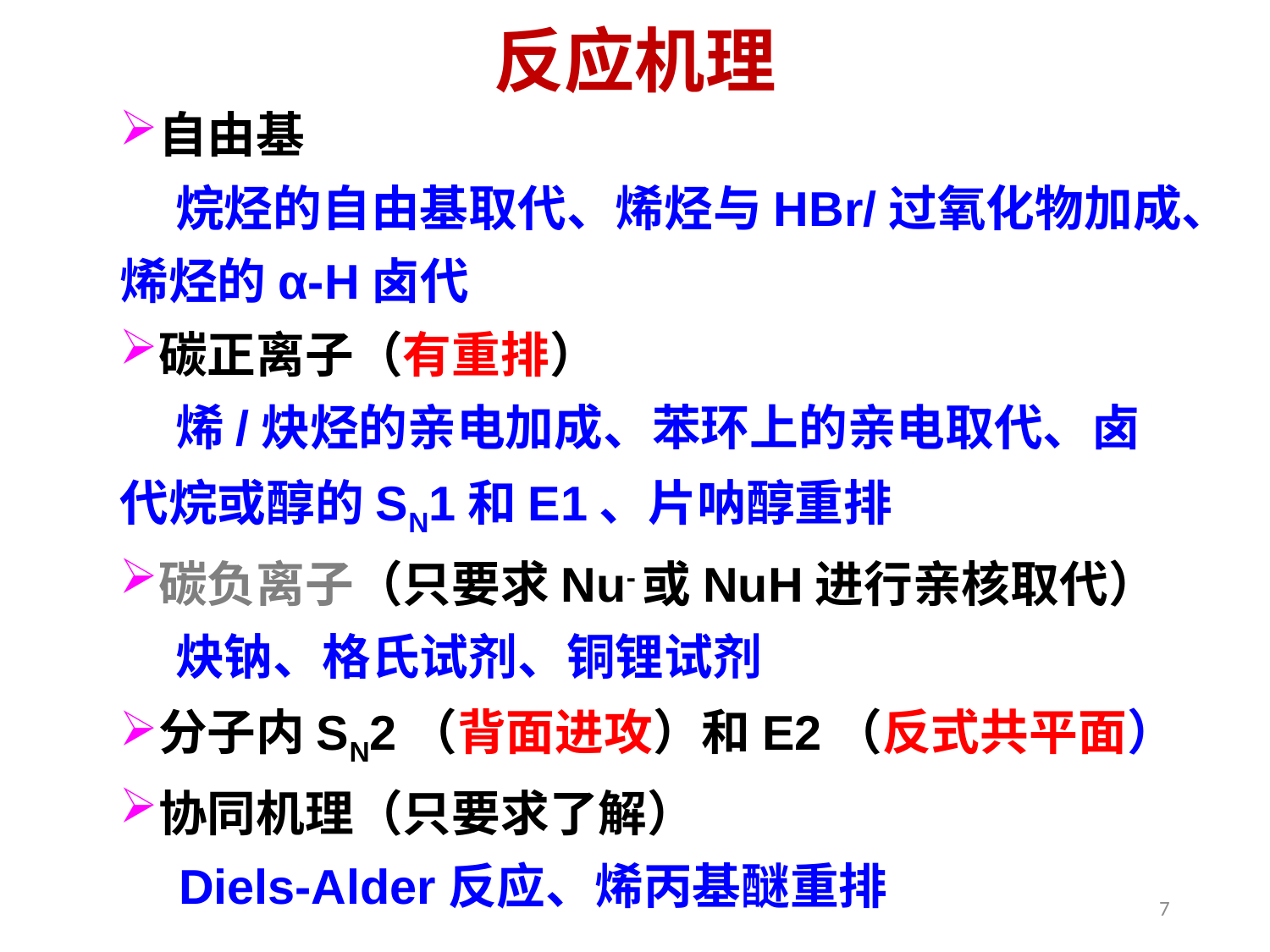

# 反应机理
自由基
    烷烃的自由基取代、烯烃与HBr/过氧化物加成、烯烃的α-H卤代
碳正离子（有重排）
    烯/炔烃的亲电加成、苯环上的亲电取代、卤代烷或醇的SN1和E1、片呐醇重排
碳负离子（只要求Nu-或NuH进行亲核取代）
    炔钠、格氏试剂、铜锂试剂
分子内SN2（背面进攻）和E2（反式共平面）
协同机理（只要求了解）
  Diels-Alder反应、烯丙基醚重排
7